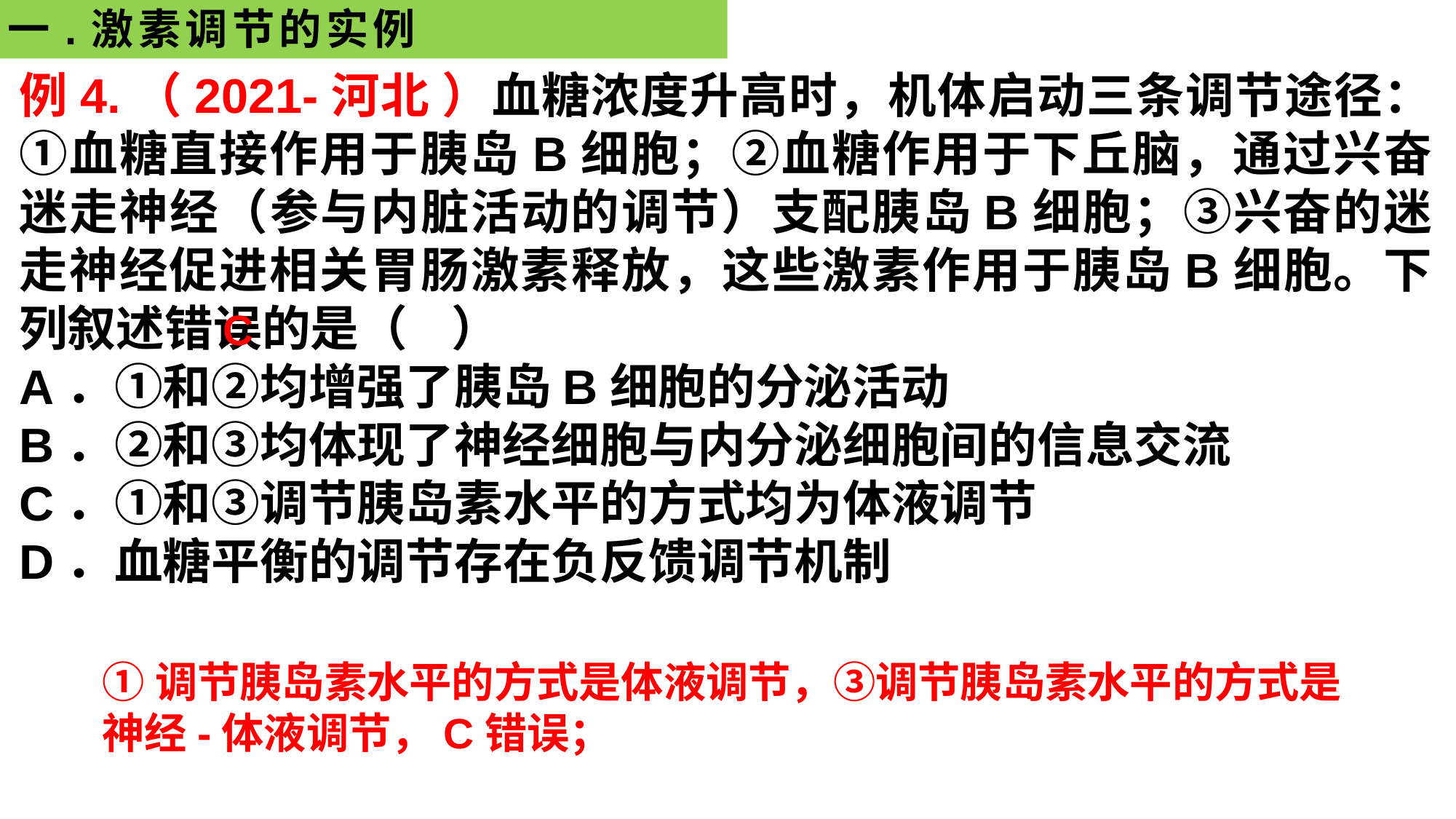

一.激素调节的实例
例4.（2021-河北 ）血糖浓度升高时，机体启动三条调节途径：①血糖直接作用于胰岛B细胞；②血糖作用于下丘脑，通过兴奋迷走神经（参与内脏活动的调节）支配胰岛B细胞；③兴奋的迷走神经促进相关胃肠激素释放，这些激素作用于胰岛B细胞。下列叙述错误的是（    ）
A．①和②均增强了胰岛B细胞的分泌活动
B．②和③均体现了神经细胞与内分泌细胞间的信息交流
C．①和③调节胰岛素水平的方式均为体液调节
D．血糖平衡的调节存在负反馈调节机制
C
①调节胰岛素水平的方式是体液调节，③调节胰岛素水平的方式是神经-体液调节，C错误；